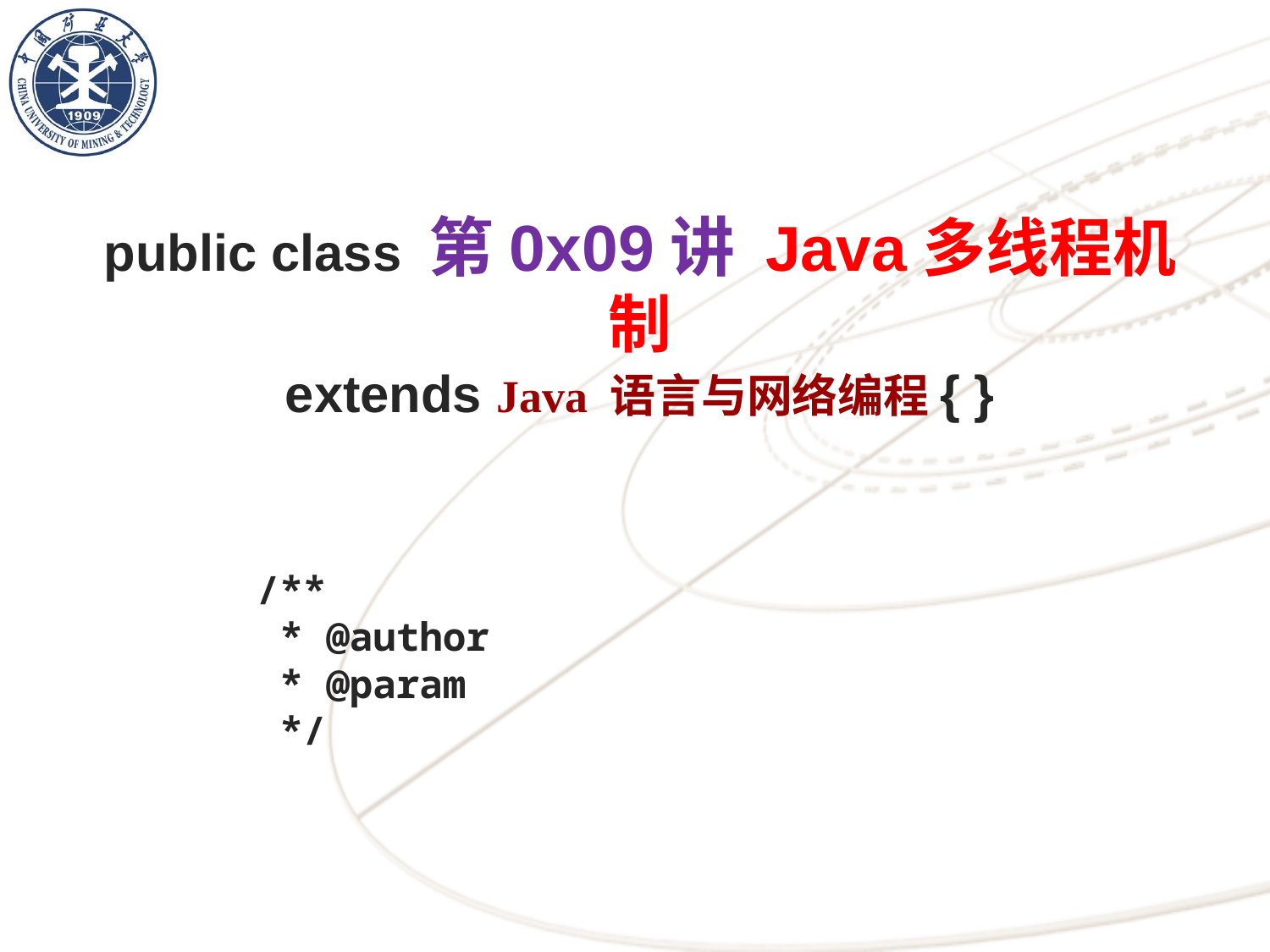

public class 第0x09讲 Java多线程机制
extends Java 语言与网络编程{ }

/**
 * @author
 * @param
 */